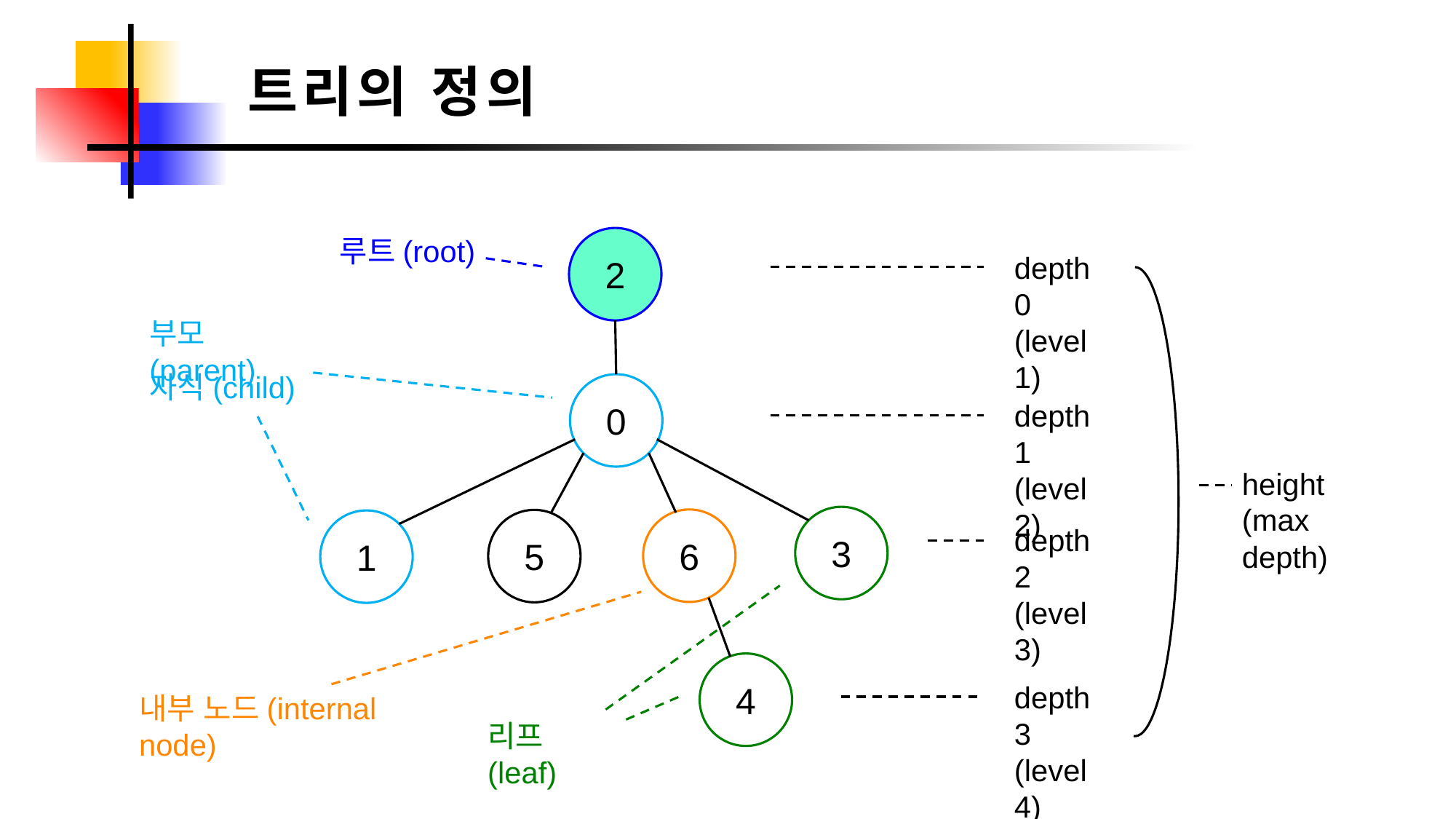

트리의 정의
루트(root)
2
0
3
6
5
1
4
depth 0
(level 1)

부모(parent)
자식(child)
depth 1
(level 2)
height
(max depth)
depth 2
(level 3)
depth 3
(level 4)
내부 노드(internal node)
리프(leaf)